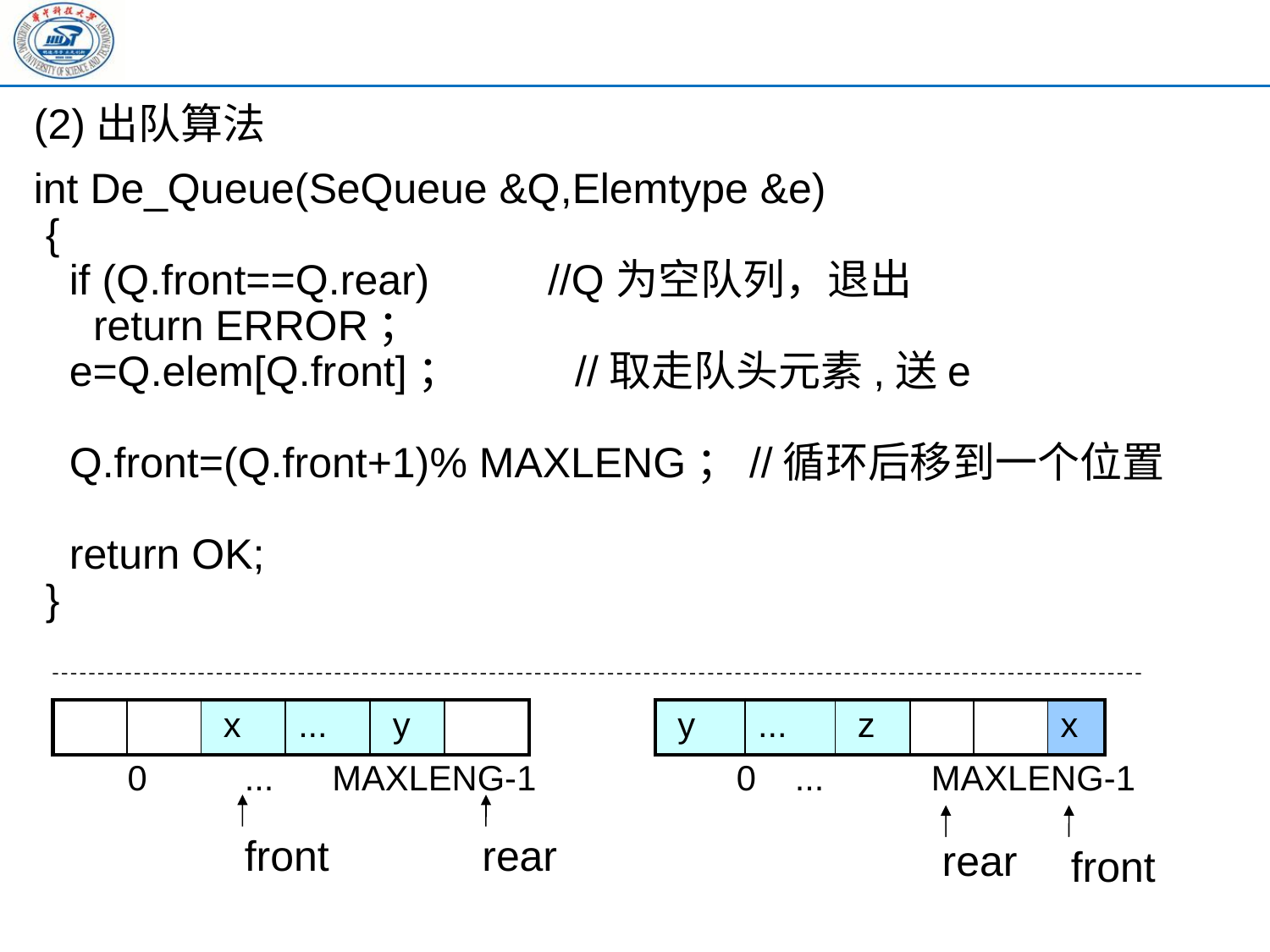

(2)出队算法

int De_Queue(SeQueue &Q,Elemtype &e)
 {
   if (Q.front==Q.rear)          //Q为空队列，退出
     return ERROR；
   e=Q.elem[Q.front]；           //取走队头元素,送e

   Q.front=(Q.front+1)% MAXLENG；//循环后移到一个位置

   return OK;
 }

|  |  | x | ... | y |  |
| --- | --- | --- | --- | --- | --- |
| y | ... | z |  |  | x |
| --- | --- | --- | --- | --- | --- |
0          ...      MAXLENG-1
0    ...           MAXLENG-1

front
rear
rear
front